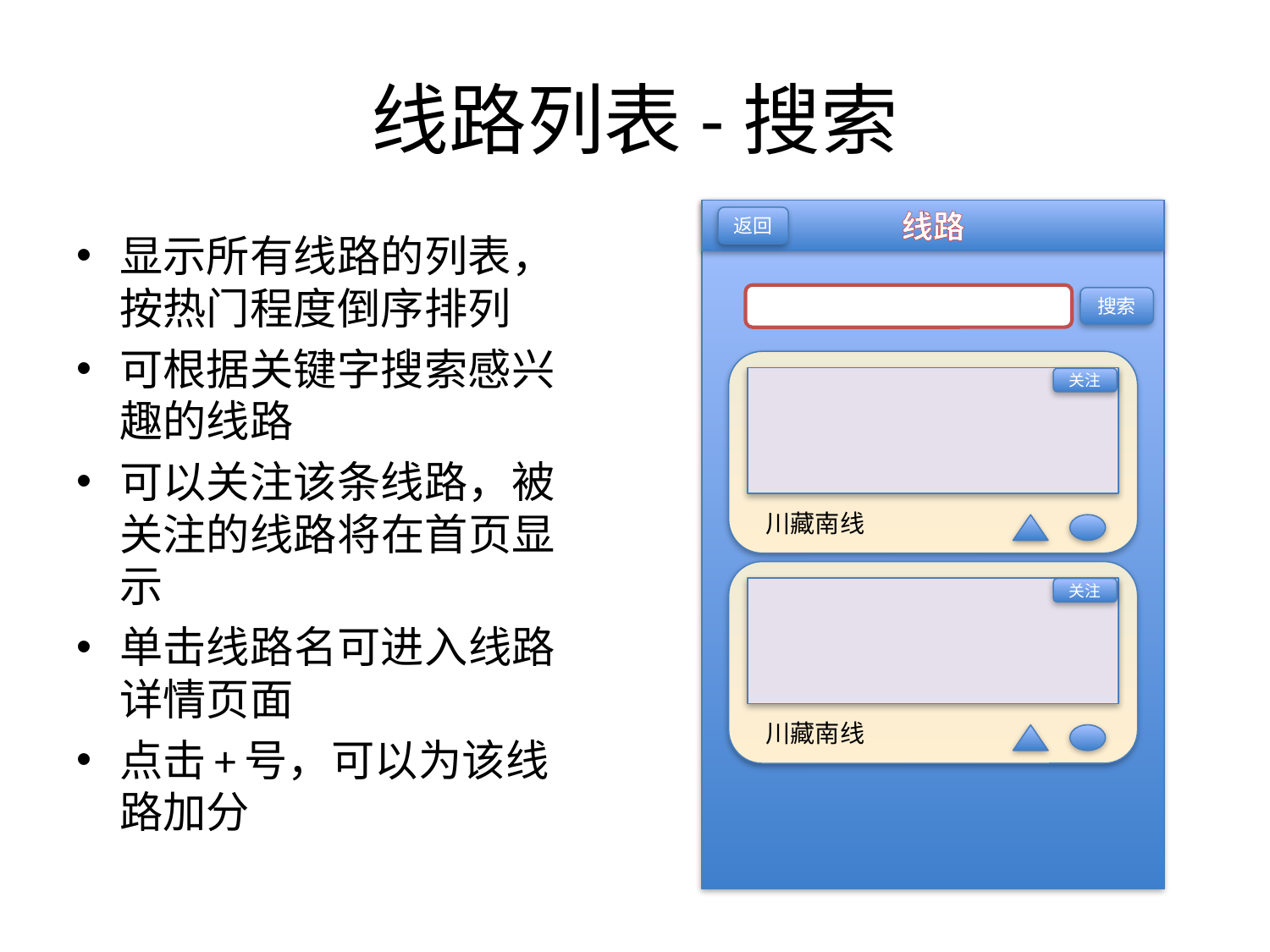

# 线路列表-搜索

线路
返回
搜索
显示所有线路的列表，按热门程度倒序排列
可根据关键字搜索感兴趣的线路
可以关注该条线路，被关注的线路将在首页显示
单击线路名可进入线路详情页面
点击+号，可以为该线路加分

川藏南线

关注

川藏南线

关注